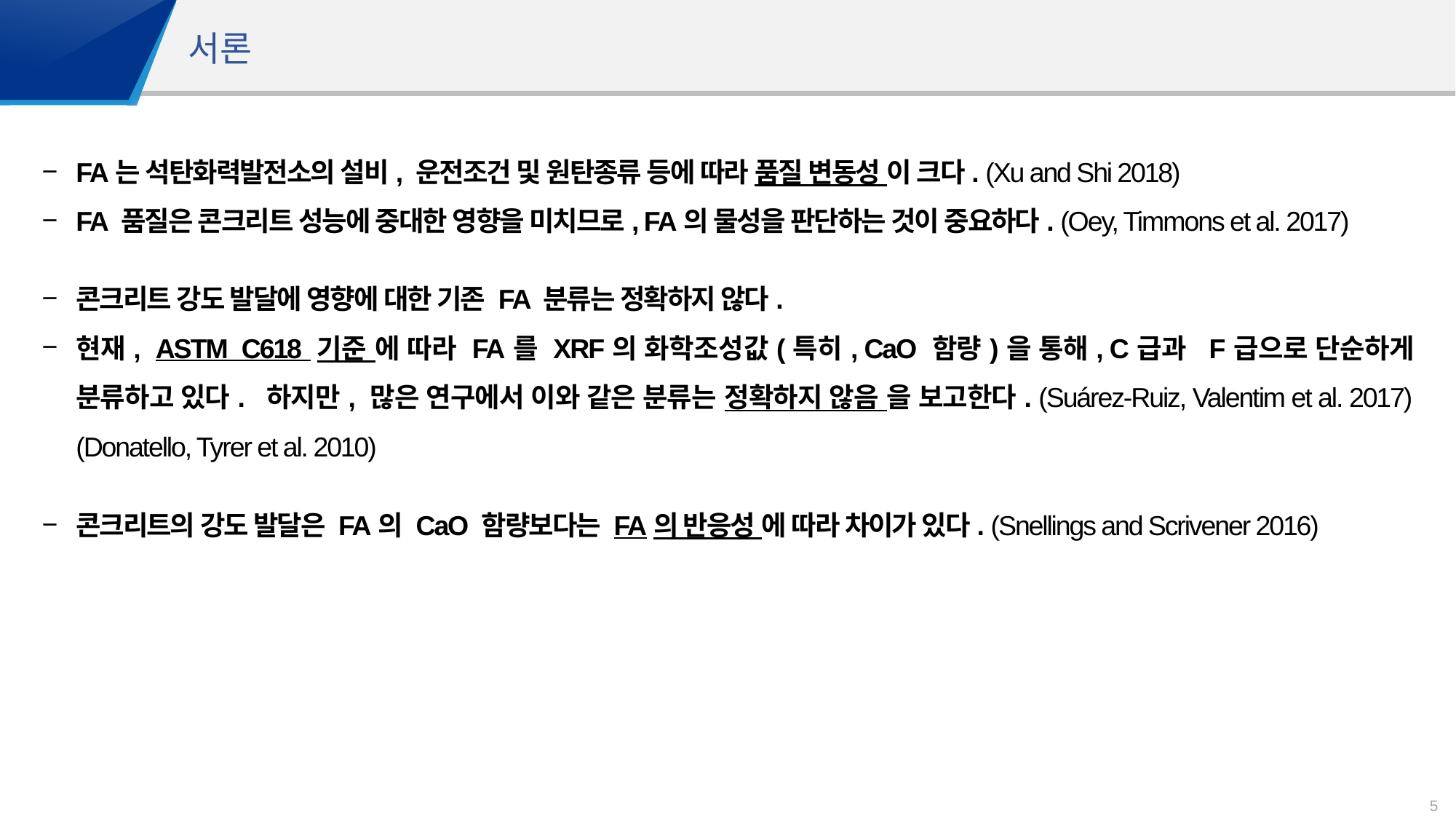

서론
FA는 석탄화력발전소의 설비, 운전조건 및 원탄종류 등에 따라 품질 변동성 이 크다. (Xu and Shi 2018)
FA 품질은 콘크리트 성능에 중대한 영향을 미치므로, FA의 물성을 판단하는 것이 중요하다. (Oey, Timmons et al. 2017)
콘크리트 강도 발달에 영향에 대한 기존 FA 분류는 정확하지 않다.
현재,  ASTM  C618 기준 에 따라 FA를 XRF의 화학조성값(특히, CaO 함량)을 통해, C급과  F급으로 단순하게 분류하고 있다.  하지만, 많은 연구에서 이와 같은 분류는 정확하지 않음 을 보고한다. (Suárez-Ruiz, Valentim et al. 2017)(Donatello, Tyrer et al. 2010)
콘크리트의 강도 발달은 FA의 CaO 함량보다는 FA의 반응성 에 따라 차이가 있다. (Snellings and Scrivener 2016)